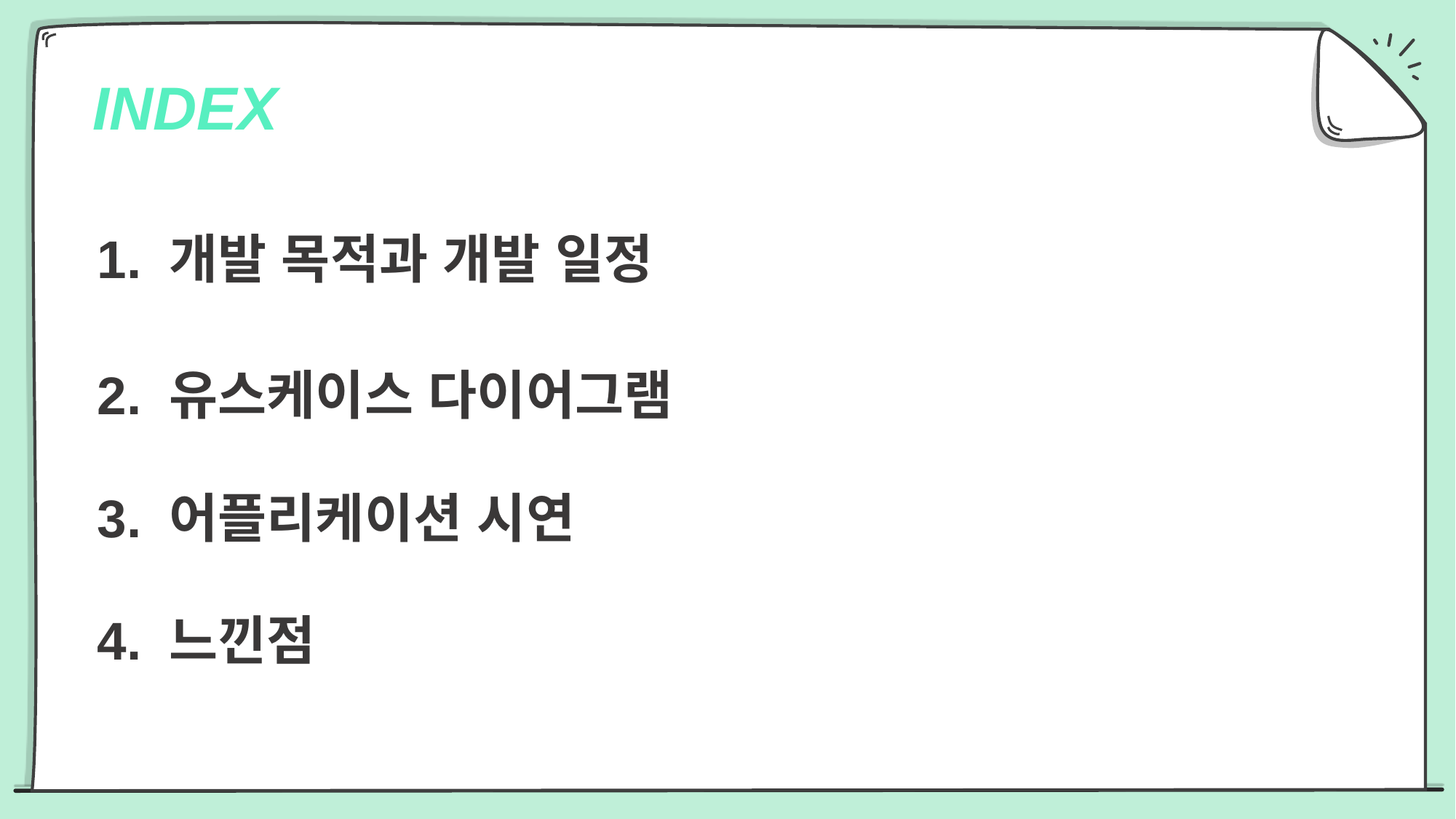

INDEX
1. 개발 목적과 개발 일정
2. 유스케이스 다이어그램
3. 어플리케이션 시연
4. 느낀점